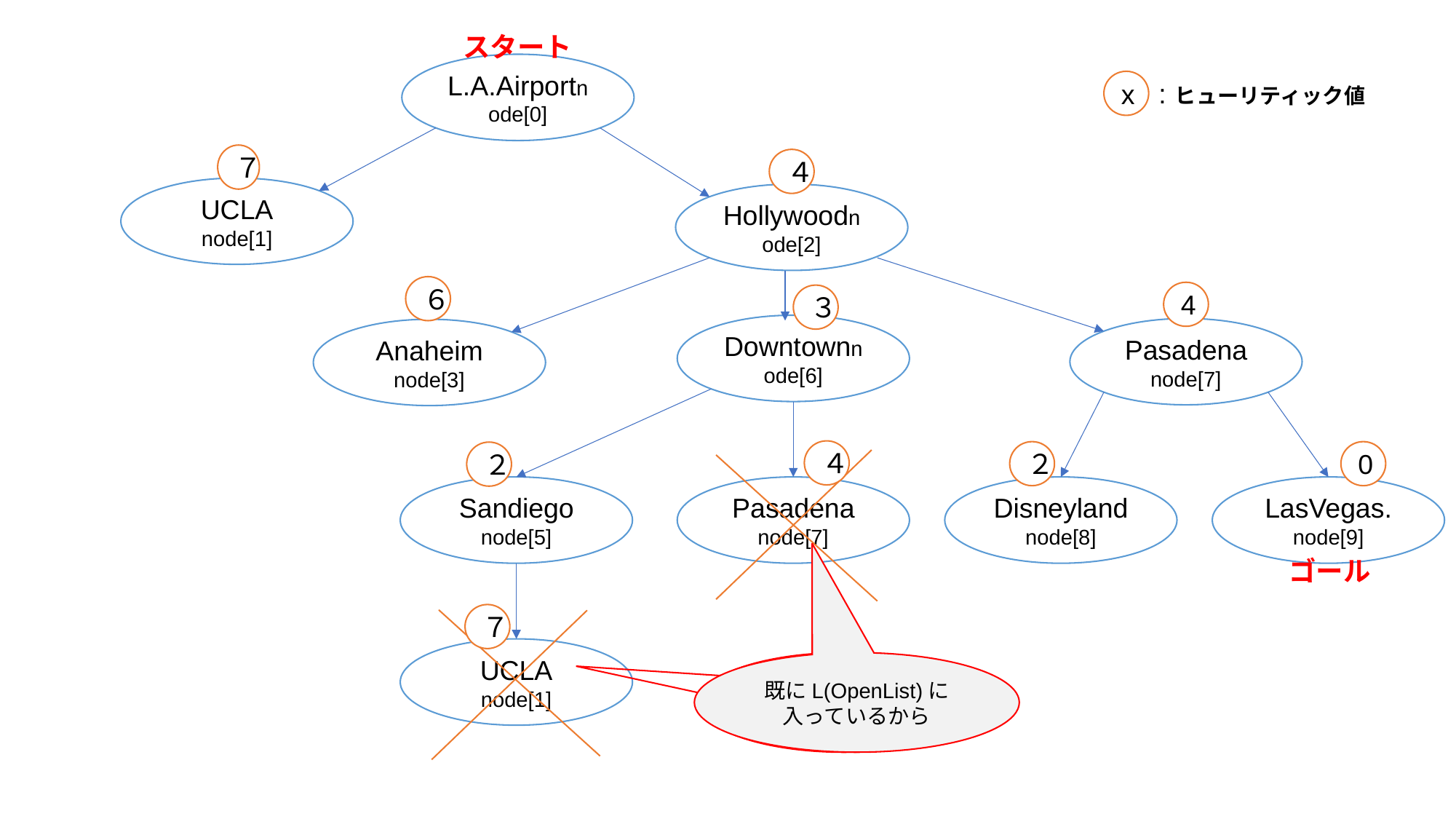

スタート
L.A.Airportnode[0]
x
: ヒューリティック値
#
７
４
UCLA
node[1]
Hollywoodnode[2]
６
4
３
Downtownnode[6]
Pasadena
node[7]
Anaheim
node[3]

４
２
0
２
Sandiego
node[5]
Pasadena
node[7]
Disneylandnode[8]
LasVegas. node[9]
ゴール
７
UCLA
node[1]
既にL(OpenList)に
入っているから